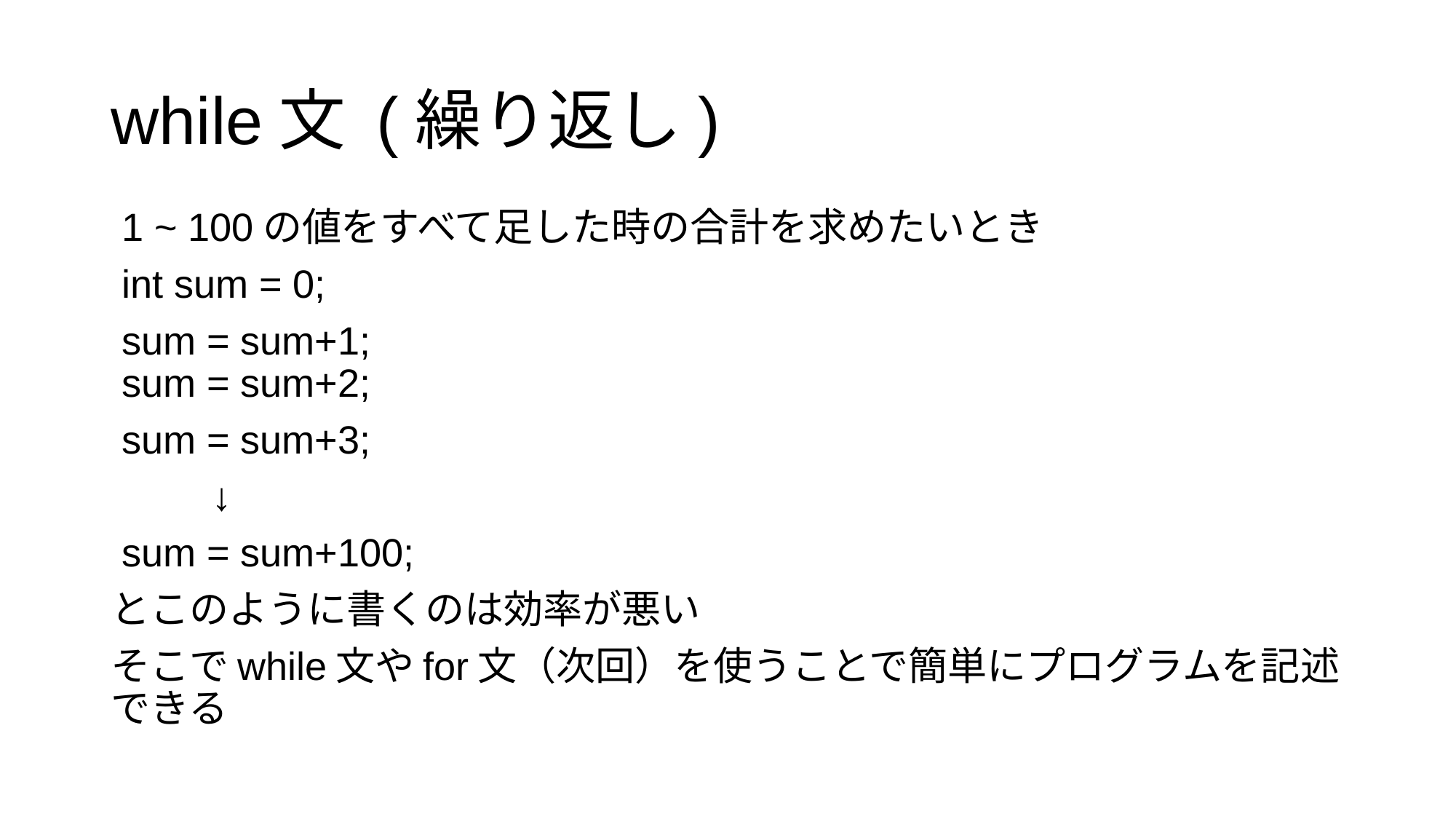

# while文 (繰り返し)
 1 ~ 100の値をすべて足した時の合計を求めたいとき
 int sum = 0;
 sum = sum+1;
 sum = sum+2;
 sum = sum+3;
     	↓
 sum = sum+100;
とこのように書くのは効率が悪い
そこでwhile文やfor文（次回）を使うことで簡単にプログラムを記述できる